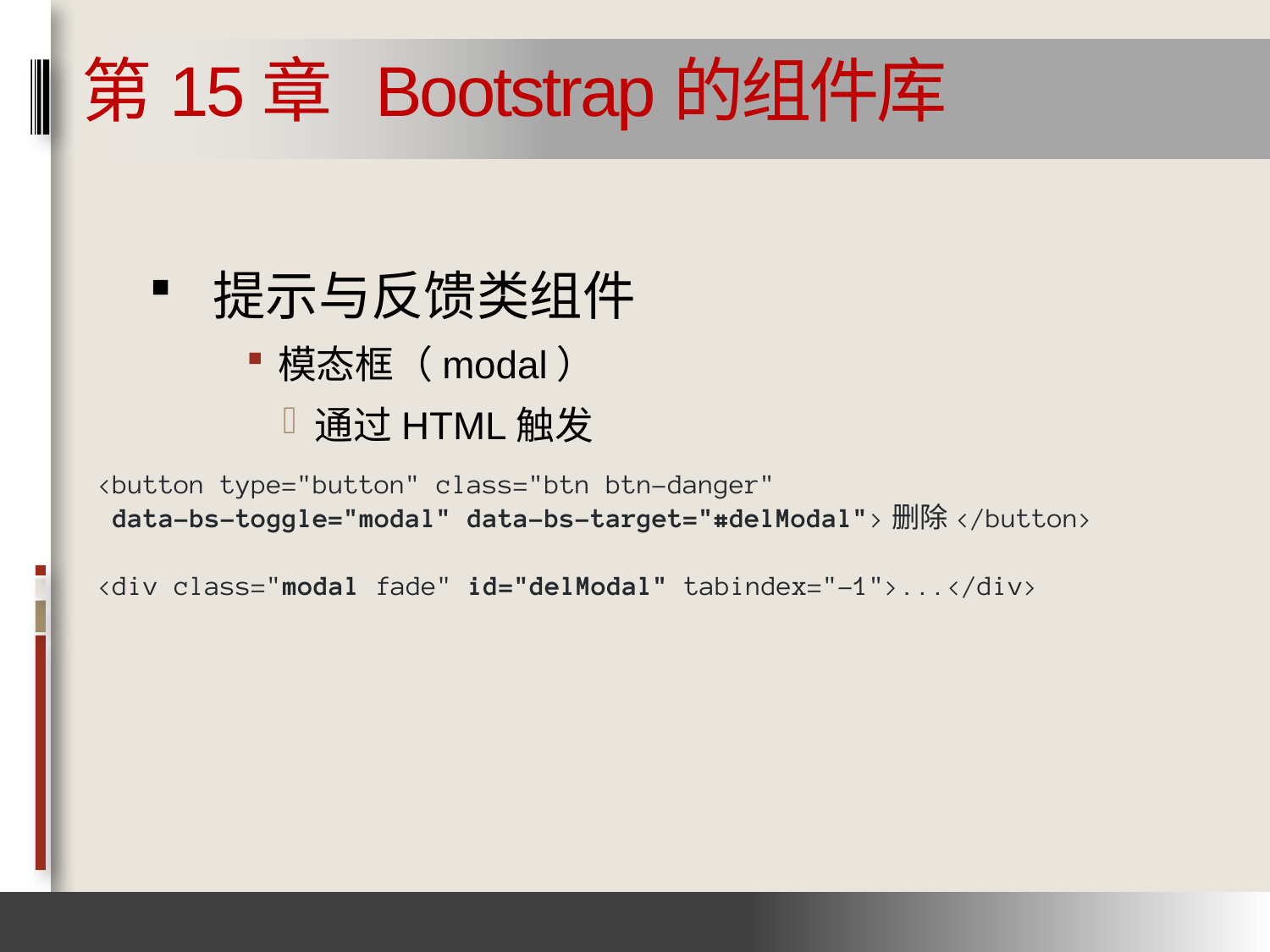

# 第15章  Bootstrap的组件库
提示与反馈类组件
模态框（modal）
通过HTML触发
<button type="button" class="btn btn-danger"
 data-bs-toggle="modal" data-bs-target="#delModal">删除</button>

<div class="modal fade" id="delModal" tabindex="-1">...</div>